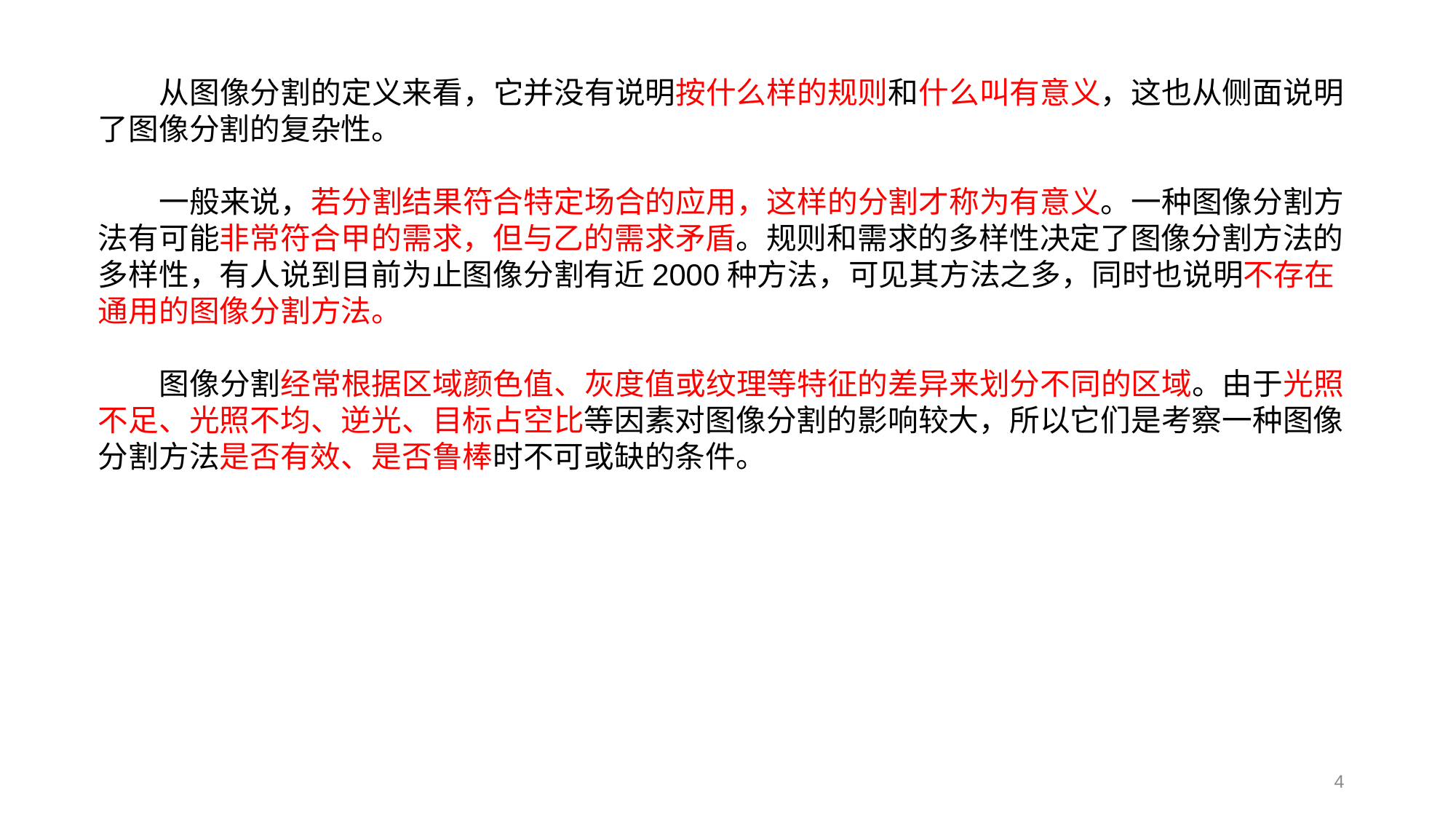

从图像分割的定义来看，它并没有说明按什么样的规则和什么叫有意义，这也从侧面说明了图像分割的复杂性。

        一般来说，若分割结果符合特定场合的应用，这样的分割才称为有意义。一种图像分割方法有可能非常符合甲的需求，但与乙的需求矛盾。规则和需求的多样性决定了图像分割方法的多样性，有人说到目前为止图像分割有近2000种方法，可见其方法之多，同时也说明不存在通用的图像分割方法。

        图像分割经常根据区域颜色值、灰度值或纹理等特征的差异来划分不同的区域。由于光照不足、光照不均、逆光、目标占空比等因素对图像分割的影响较大，所以它们是考察一种图像分割方法是否有效、是否鲁棒时不可或缺的条件。
4